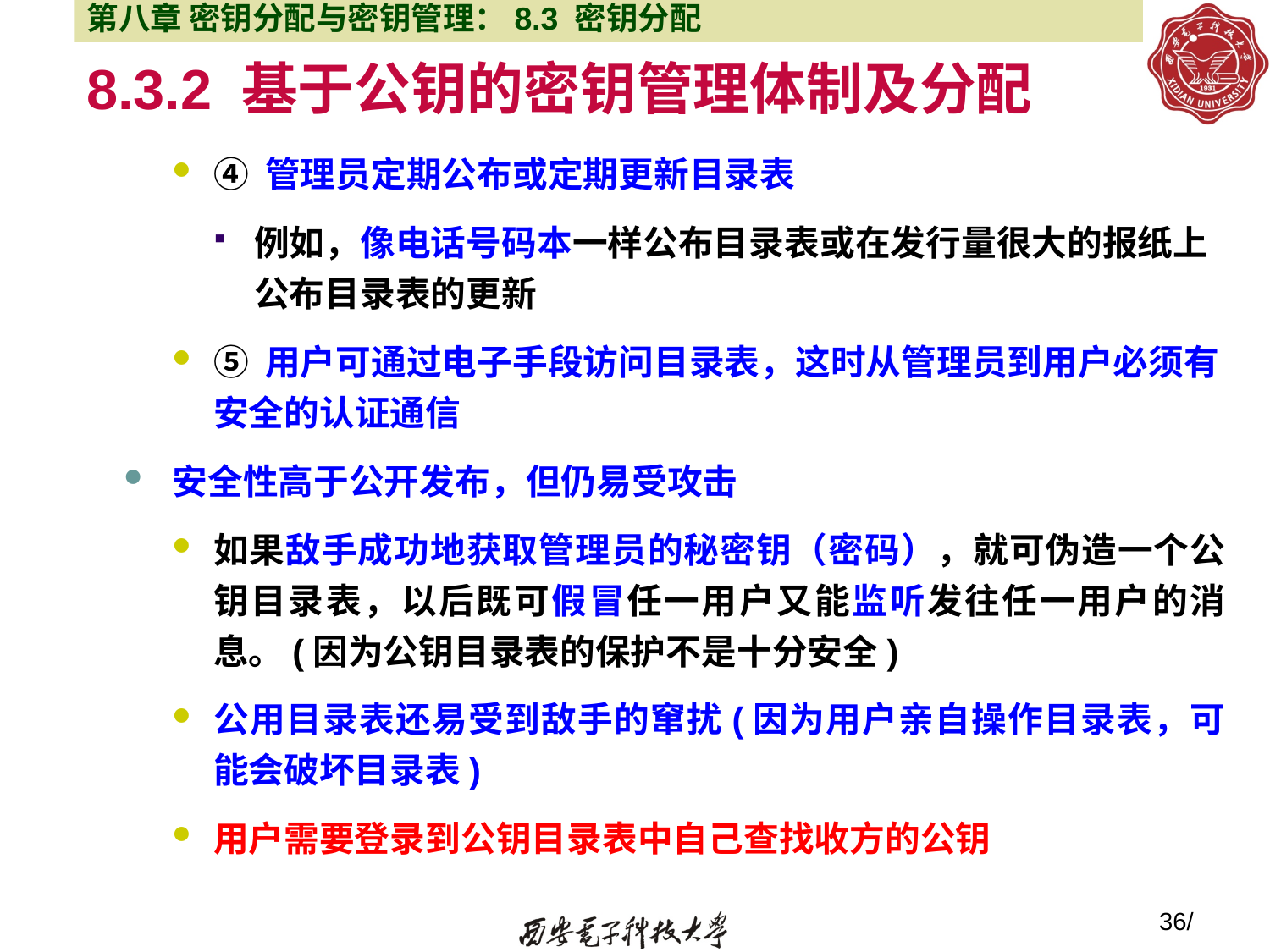

第八章 密钥分配与密钥管理：8.3 密钥分配
# 8.3.2 基于公钥的密钥管理体制及分配
④ 管理员定期公布或定期更新目录表
例如，像电话号码本一样公布目录表或在发行量很大的报纸上公布目录表的更新
⑤ 用户可通过电子手段访问目录表，这时从管理员到用户必须有安全的认证通信
安全性高于公开发布，但仍易受攻击
如果敌手成功地获取管理员的秘密钥（密码），就可伪造一个公钥目录表，以后既可假冒任一用户又能监听发往任一用户的消息。(因为公钥目录表的保护不是十分安全)
公用目录表还易受到敌手的窜扰(因为用户亲自操作目录表，可能会破坏目录表)
用户需要登录到公钥目录表中自己查找收方的公钥
36/